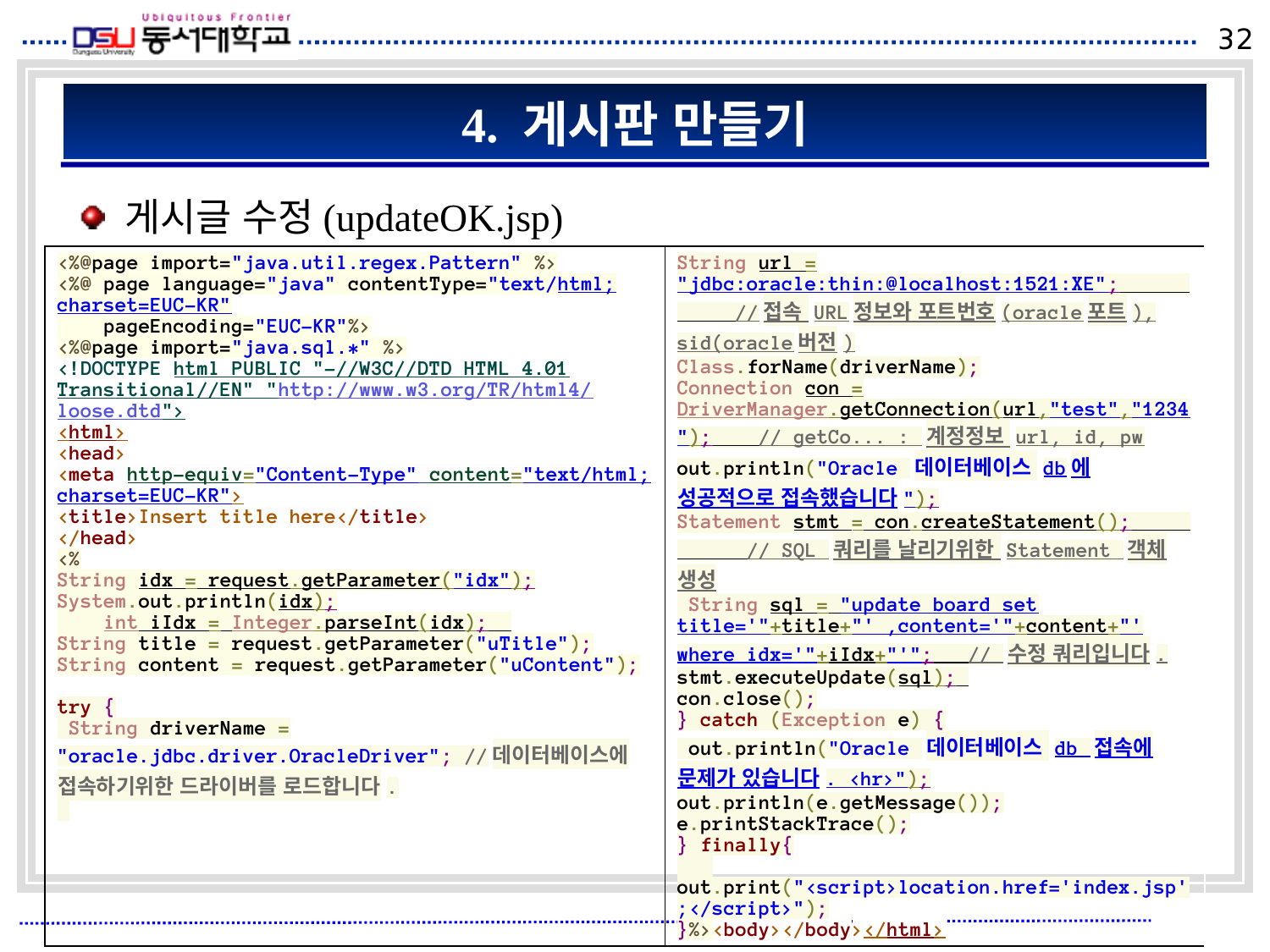

# 4. 게시판 만들기
게시글 수정(updateOK.jsp)
| <%@page import="java.util.regex.Pattern" %> <%@ page language="java" contentType="text/html; charset=EUC-KR" pageEncoding="EUC-KR"%> <%@page import="java.sql.\*" %> <!DOCTYPE html PUBLIC "-//W3C//DTD HTML 4.01 Transitional//EN" "http://www.w3.org/TR/html4/loose.dtd"> <html> <head> <meta http-equiv="Content-Type" content="text/html; charset=EUC-KR"> <title>Insert title here</title> </head> <% String idx = request.getParameter("idx"); System.out.println(idx); int iIdx = Integer.parseInt(idx); String title = request.getParameter("uTitle"); String content = request.getParameter("uContent"); try { String driverName = "oracle.jdbc.driver.OracleDriver"; //데이터베이스에 접속하기위한 드라이버를 로드합니다. | String url = "jdbc:oracle:thin:@localhost:1521:XE"; //접속 URL정보와 포트번호(oracle포트), sid(oracle버전) Class.forName(driverName); Connection con = DriverManager.getConnection(url,"test","1234"); // getCo... : 계정정보 url, id, pw out.println("Oracle 데이터베이스 db에 성공적으로 접속했습니다"); Statement stmt = con.createStatement(); // SQL 쿼리를 날리기위한 Statement 객체 생성 String sql = "update board set title='"+title+"' ,content='"+content+"' where idx='"+iIdx+"'"; // 수정 쿼리입니다. stmt.executeUpdate(sql); con.close(); } catch (Exception e) { out.println("Oracle 데이터베이스 db 접속에 문제가 있습니다. <hr>"); out.println(e.getMessage()); e.printStackTrace(); } finally{ out.print("<script>location.href='index.jsp';</script>"); }%><body></body></html> |
| --- | --- |